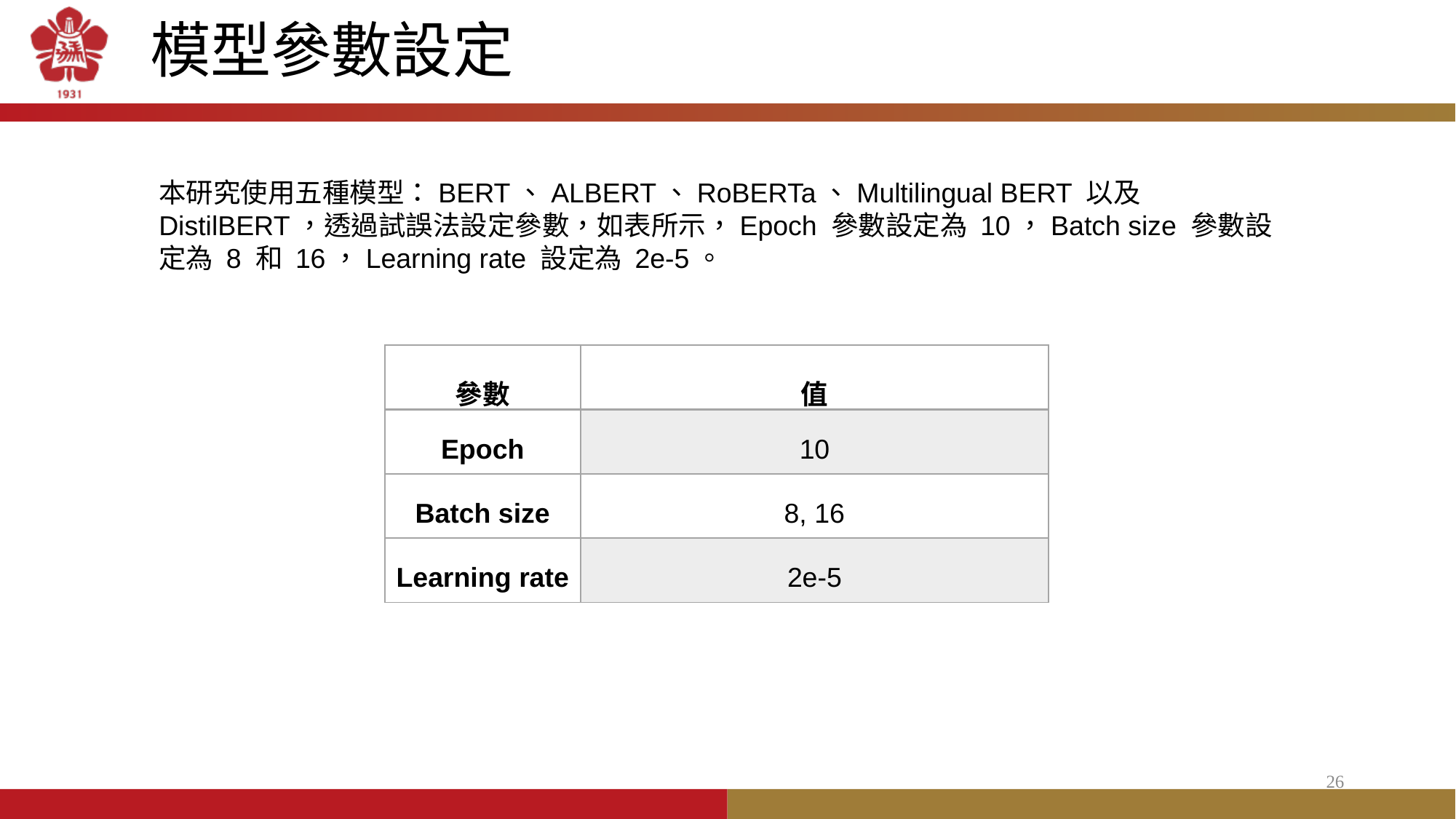

# 模型參數設定
本研究使用五種模型：BERT、ALBERT、RoBERTa、Multilingual BERT 以及 DistilBERT，透過試誤法設定參數，如表所示，Epoch 參數設定為 10，Batch size 參數設定為 8 和 16，Learning rate 設定為 2e-5。
| 參數 | 值 |
| --- | --- |
| Epoch | ​10 |
| Batch size | 8, 16 |
| Learning rate | 2e-5 |
26